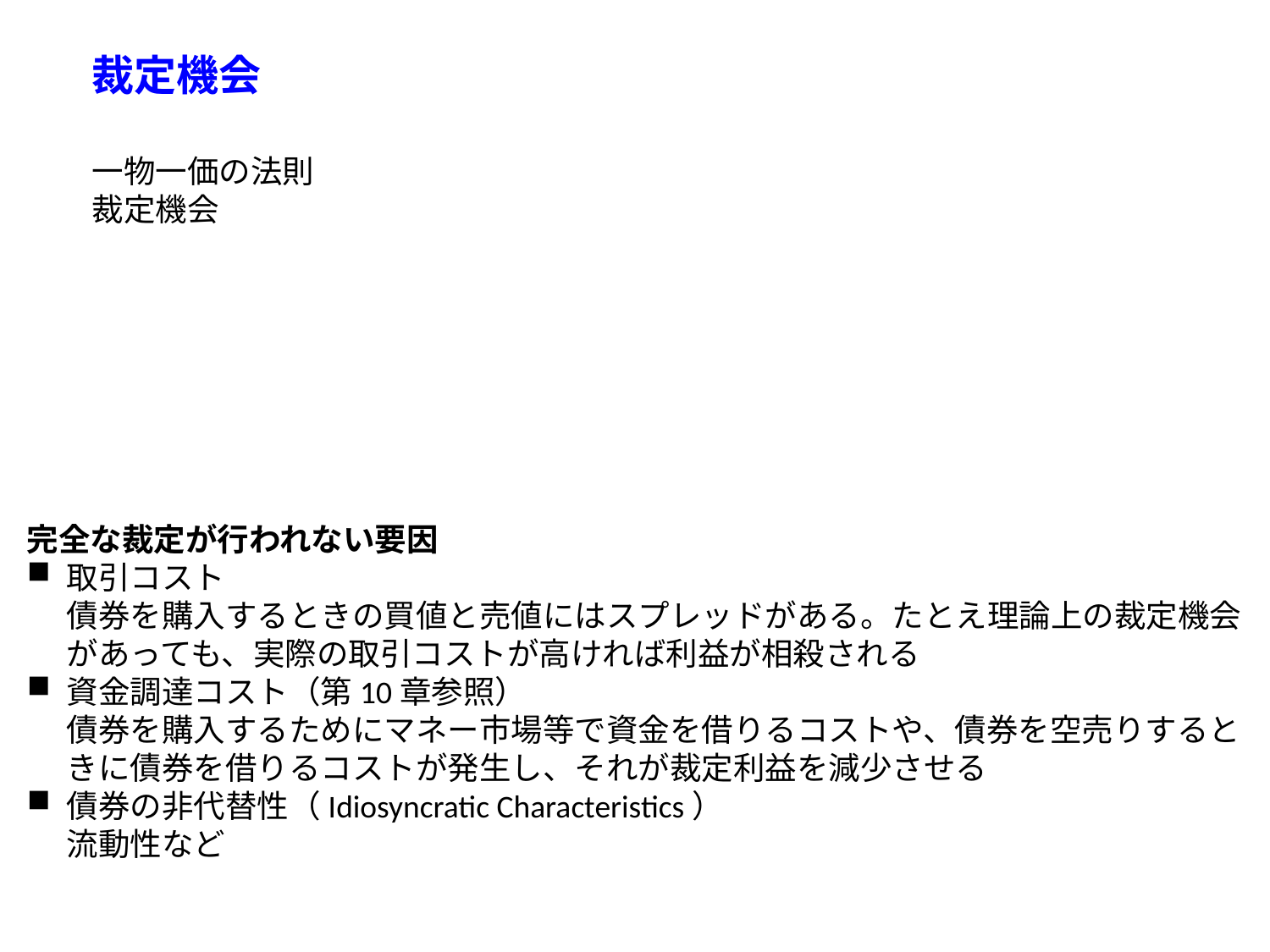

裁定機会
一物一価の法則
裁定機会
完全な裁定が行われない要因
取引コスト
債券を購入するときの買値と売値にはスプレッドがある。たとえ理論上の裁定機会があっても、実際の取引コストが高ければ利益が相殺される
資金調達コスト（第10章参照）
債券を購入するためにマネー市場等で資金を借りるコストや、債券を空売りするときに債券を借りるコストが発生し、それが裁定利益を減少させる
債券の非代替性（Idiosyncratic Characteristics）
流動性など